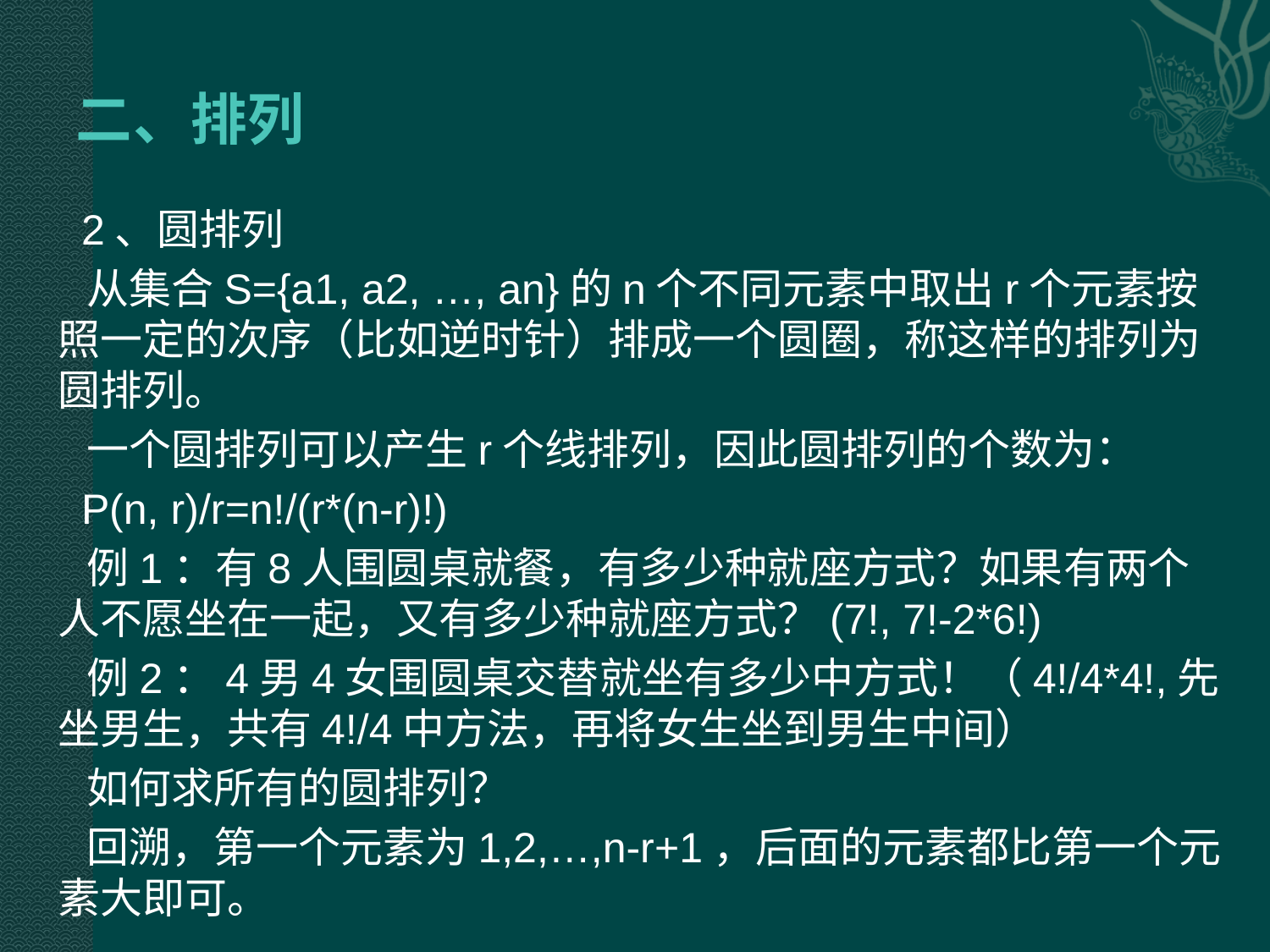

# 二、排列
  2、圆排列
  从集合S={a1, a2, …, an}的n个不同元素中取出r个元素按照一定的次序（比如逆时针）排成一个圆圈，称这样的排列为圆排列。
  一个圆排列可以产生r个线排列，因此圆排列的个数为：
  P(n, r)/r=n!/(r*(n-r)!)
  例1：有8人围圆桌就餐，有多少种就座方式？如果有两个人不愿坐在一起，又有多少种就座方式？(7!, 7!-2*6!)
  例2：4男4女围圆桌交替就坐有多少中方式！（4!/4*4!,先坐男生，共有4!/4中方法，再将女生坐到男生中间）
  如何求所有的圆排列？
  回溯，第一个元素为1,2,…,n-r+1，后面的元素都比第一个元素大即可。